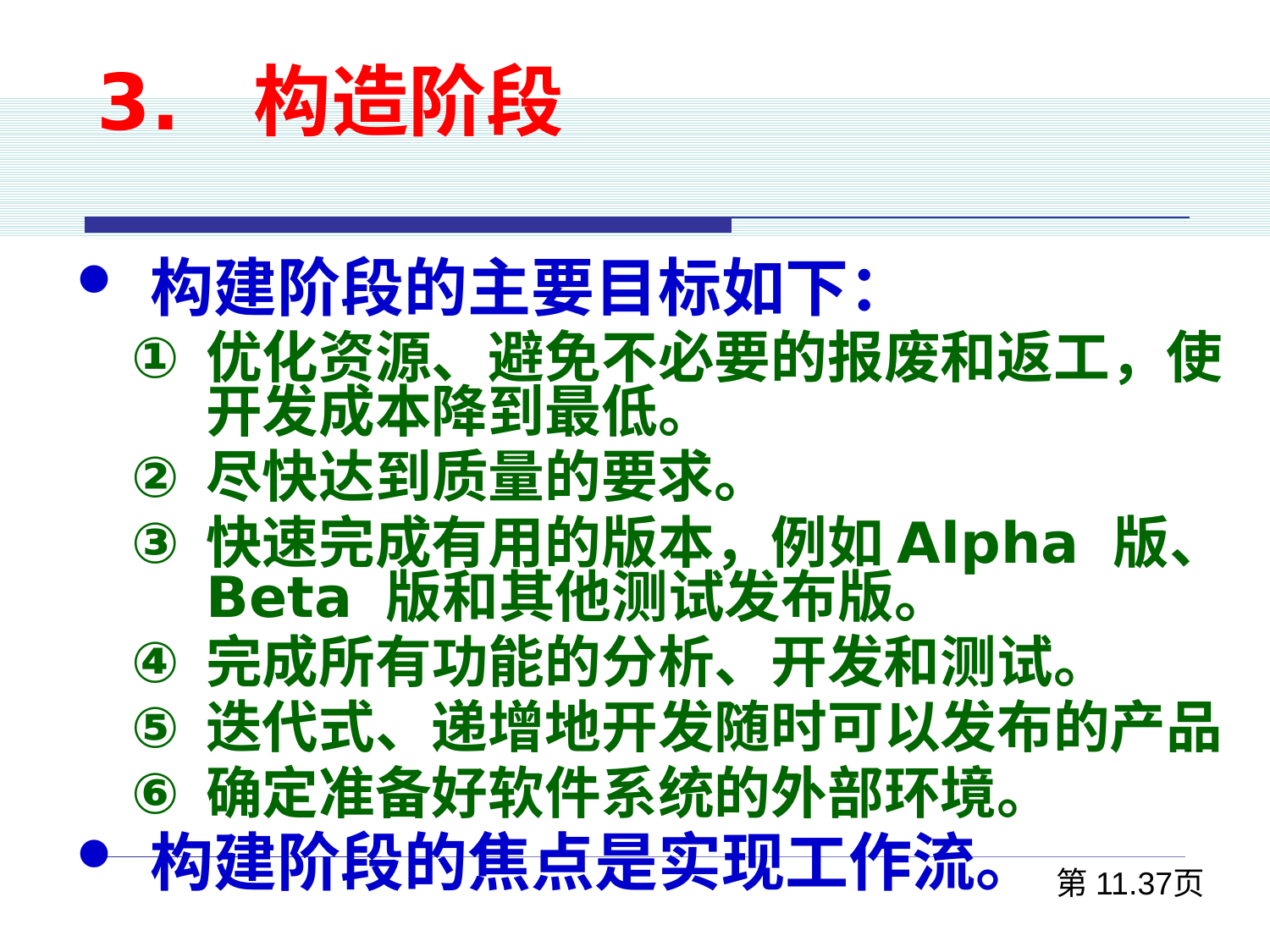

3.  构造阶段
构建阶段的主要目标如下：
优化资源、避免不必要的报废和返工，使开发成本降到最低。
尽快达到质量的要求。
快速完成有用的版本，例如Alpha 版、Beta 版和其他测试发布版。
完成所有功能的分析、开发和测试。
迭代式、递增地开发随时可以发布的产品
确定准备好软件系统的外部环境。
构建阶段的焦点是实现工作流。
第11.37页